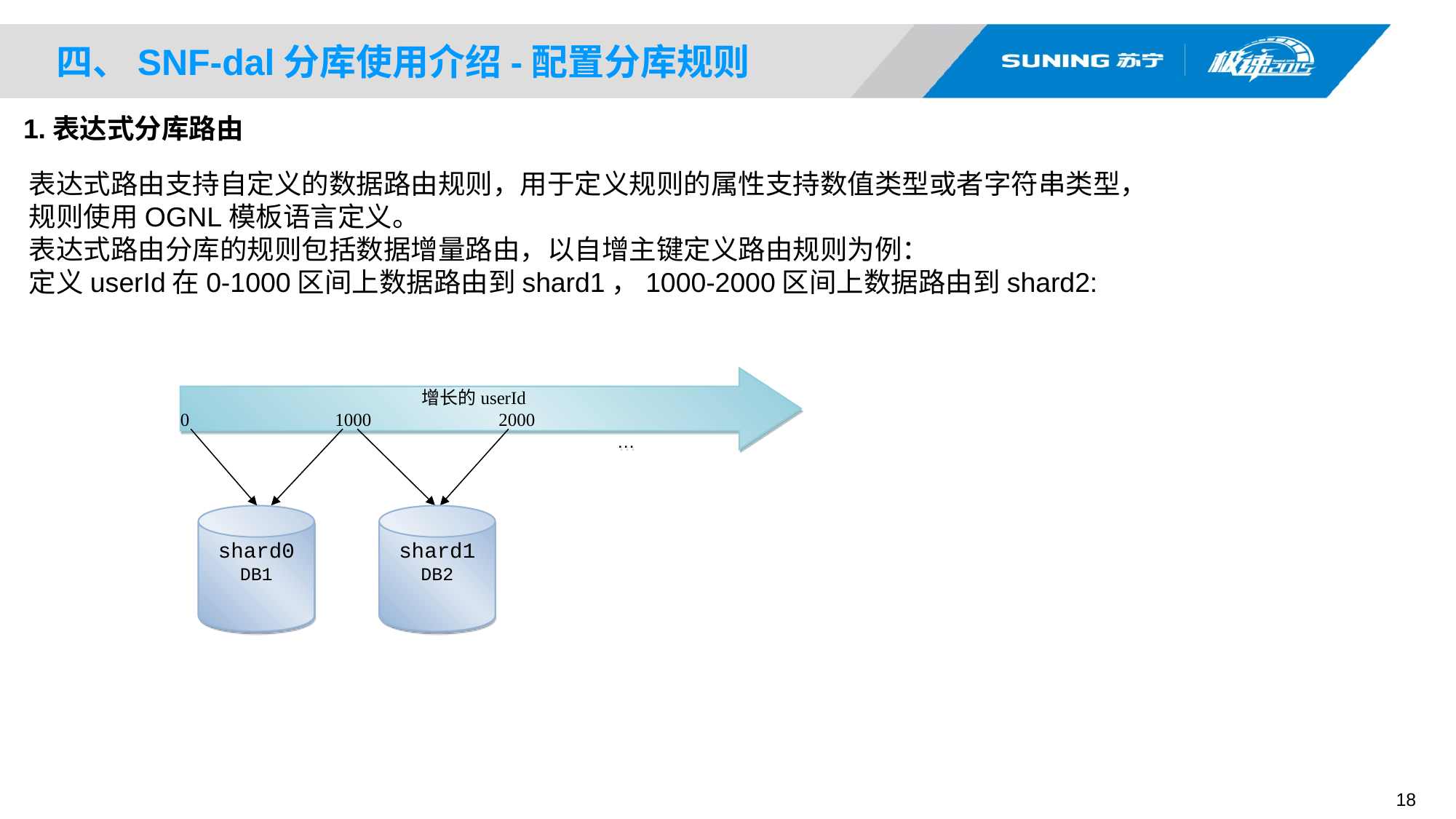

# 四、SNF-dal分库使用介绍-配置分库规则

1.表达式分库路由
表达式路由支持自定义的数据路由规则，用于定义规则的属性支持数值类型或者字符串类型，
规则使用OGNL模板语言定义。
表达式路由分库的规则包括数据增量路由，以自增主键定义路由规则为例：
定义userId在0-1000区间上数据路由到shard1，1000-2000区间上数据路由到shard2:

增长的userId
0	          1000   	                      2000						…

shard0
DB1
shard1
DB2